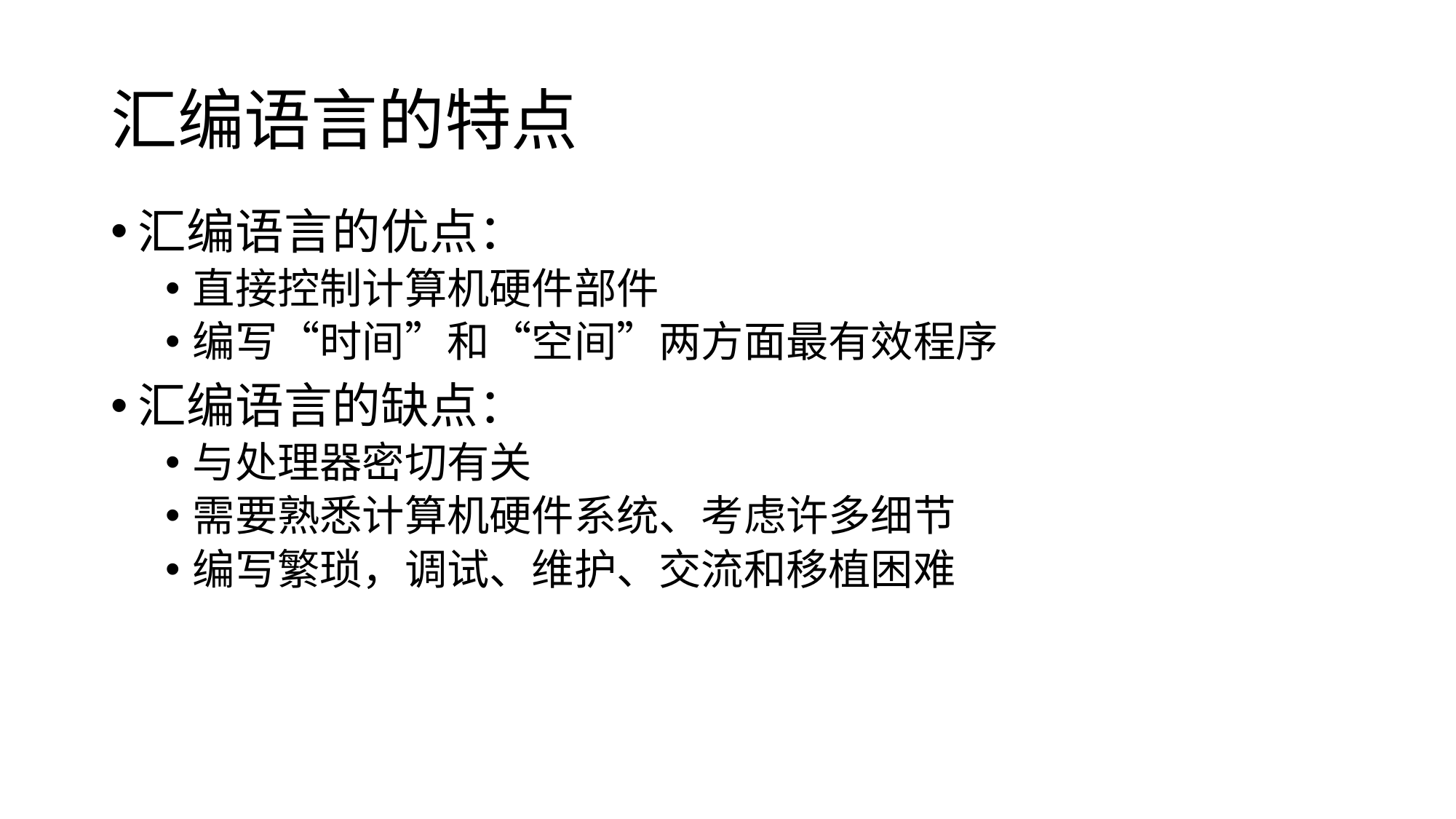

# 汇编语言的特点
汇编语言的优点：
直接控制计算机硬件部件
编写“时间”和“空间”两方面最有效程序
汇编语言的缺点：
与处理器密切有关
需要熟悉计算机硬件系统、考虑许多细节
编写繁琐，调试、维护、交流和移植困难